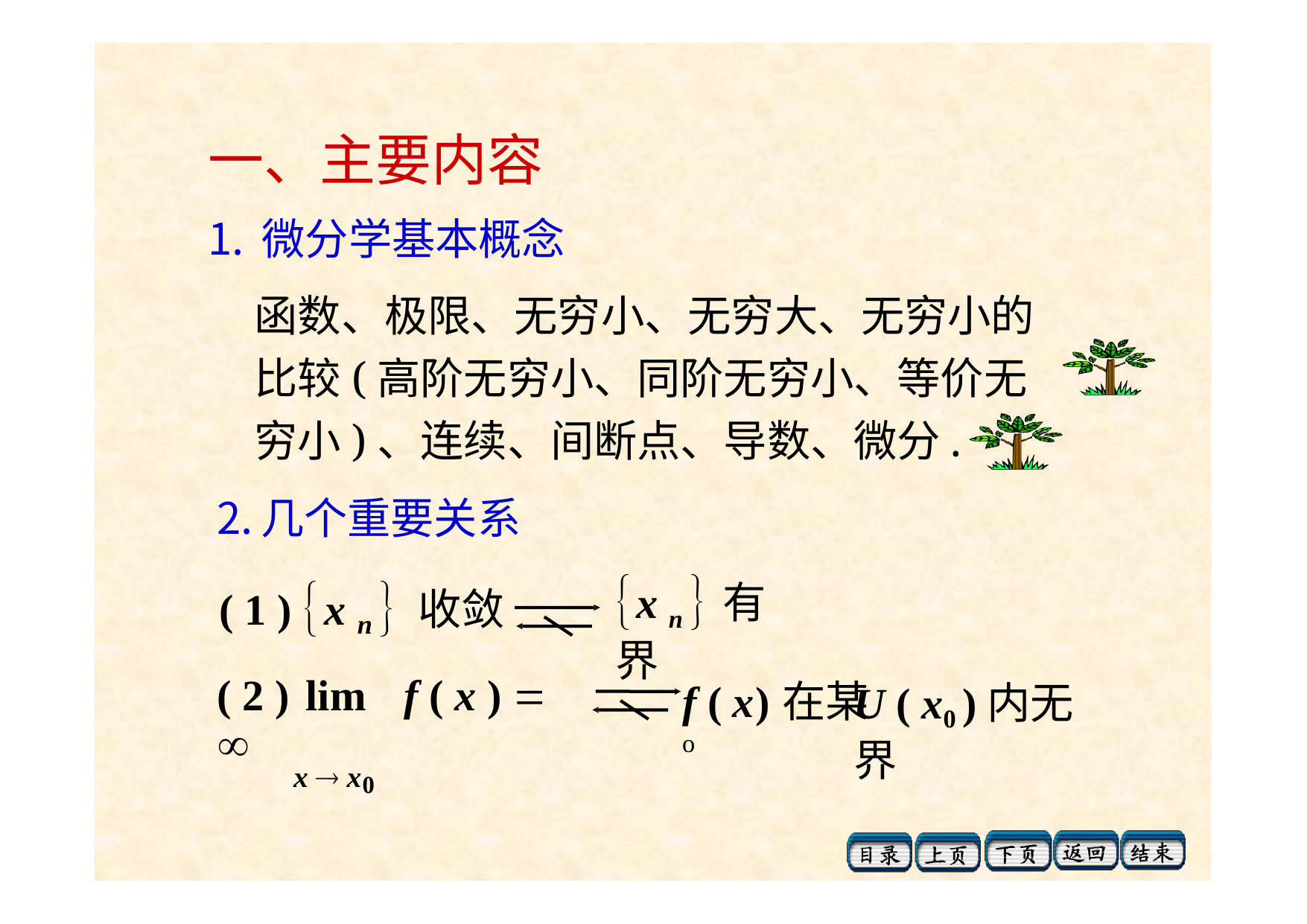

# 一、主要内容
微分学基本概念
函数、极限、无穷小、无穷大、无穷小的 比较(高阶无穷小、同阶无穷小、等价无 穷小)、连续、间断点、导数、微分.
几个重要关系

{x n }有界
( 1 ) {x n }收敛
( 2 )	lim	f ( x ) = ∞
x → x0

f ( x)在某 o
U ( x0 )内无界